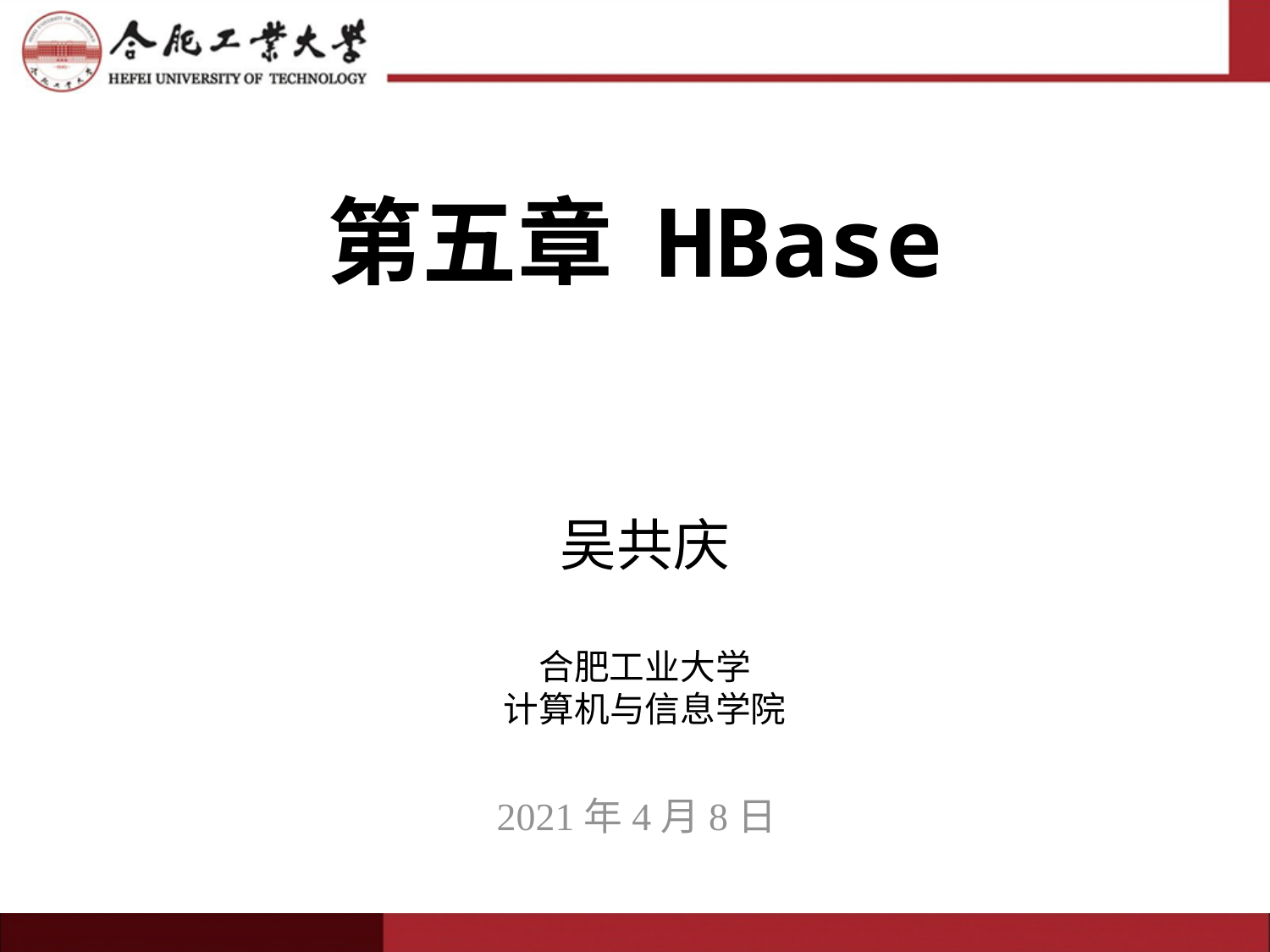

# 第五章 HBase
吴共庆

合肥工业大学
计算机与信息学院

2021年4月8日